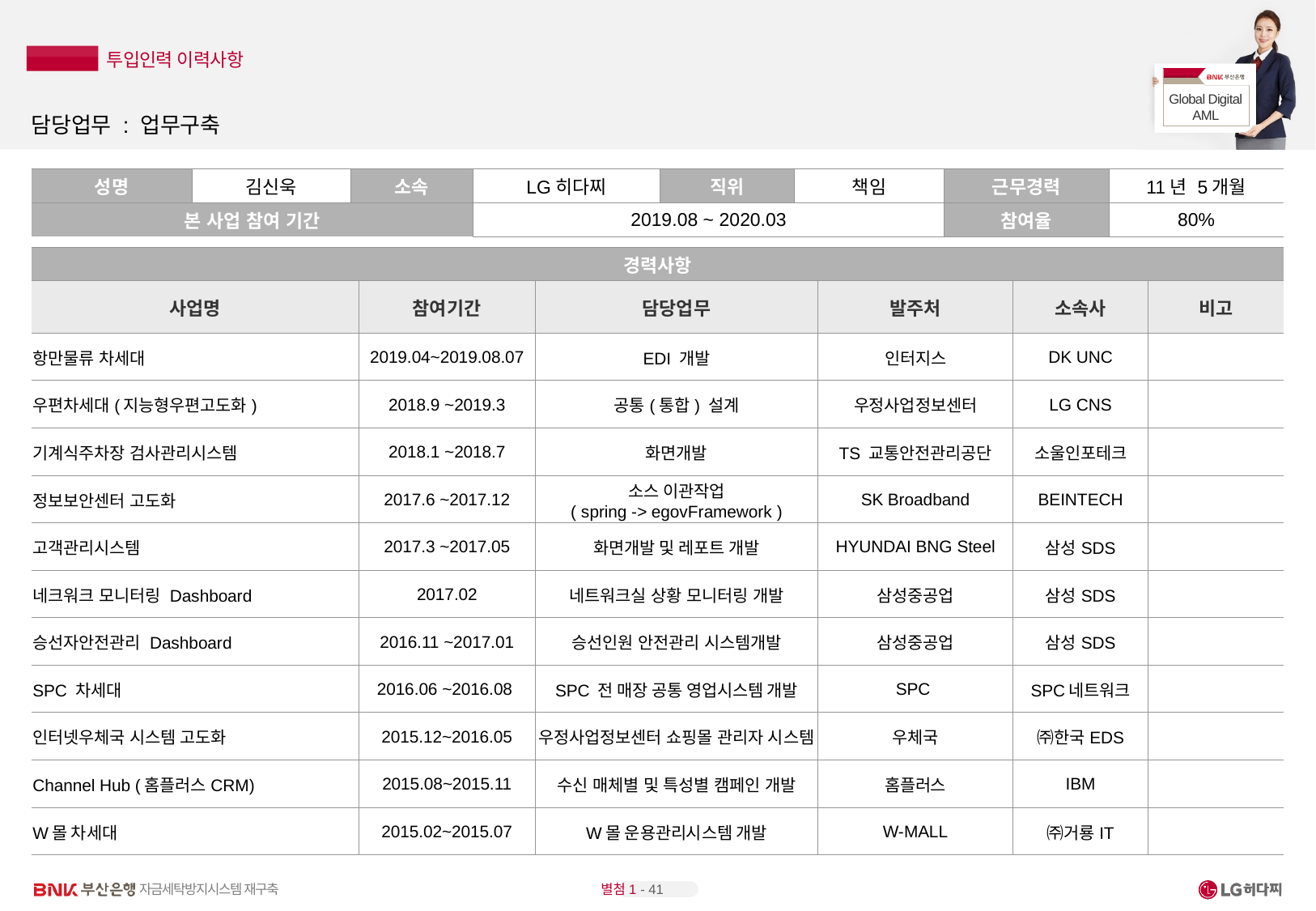

# 담당업무 : 업무구축
| 성명 | 김신욱 | 소속 | LG히다찌 | 직위 | 책임 | 근무경력 | 11년 5개월 |
| --- | --- | --- | --- | --- | --- | --- | --- |
| 본 사업 참여 기간 |  |  | 2019.08 ~ 2020.03 |  |  | 참여율 | 80% |
| 경력사항 |  |  |  |  |  |
| --- | --- | --- | --- | --- | --- |
| 사업명 | 참여기간 | 담당업무 | 발주처 | 소속사 | 비고 |
| 항만물류 차세대 | 2019.04~2019.08.07 | EDI 개발 | 인터지스 | DK UNC |  |
| 우편차세대(지능형우편고도화) | 2018.9 ~2019.3 | 공통(통합) 설계 | 우정사업정보센터 | LG CNS |  |
| 기계식주차장 검사관리시스템 | 2018.1 ~2018.7 | 화면개발 | TS 교통안전관리공단 | 소울인포테크 |  |
| 정보보안센터 고도화 | 2017.6 ~2017.12 | 소스 이관작업 ( spring -> egovFramework ) | SK Broadband | BEINTECH |  |
| 고객관리시스템 | 2017.3 ~2017.05 | 화면개발 및 레포트 개발 | HYUNDAI BNG Steel | 삼성SDS |  |
| 네크워크 모니터링 Dashboard | 2017.02 | 네트워크실 상황 모니터링 개발 | 삼성중공업 | 삼성SDS |  |
| 승선자안전관리 Dashboard | 2016.11 ~2017.01 | 승선인원 안전관리 시스템개발 | 삼성중공업 | 삼성SDS |  |
| SPC 차세대 | 2016.06 ~2016.08 | SPC 전 매장 공통 영업시스템 개발 | SPC | SPC네트워크 |  |
| 인터넷우체국 시스템 고도화 | 2015.12~2016.05 | 우정사업정보센터 쇼핑몰 관리자 시스템 | 우체국 | ㈜한국EDS |  |
| Channel Hub (홈플러스CRM) | 2015.08~2015.11 | 수신 매체별 및 특성별 캠페인 개발 | 홈플러스 | IBM |  |
| W몰 차세대 | 2015.02~2015.07 | W몰 운용관리시스템 개발 | W-MALL | ㈜거룡IT |  |
별첨1 - 41